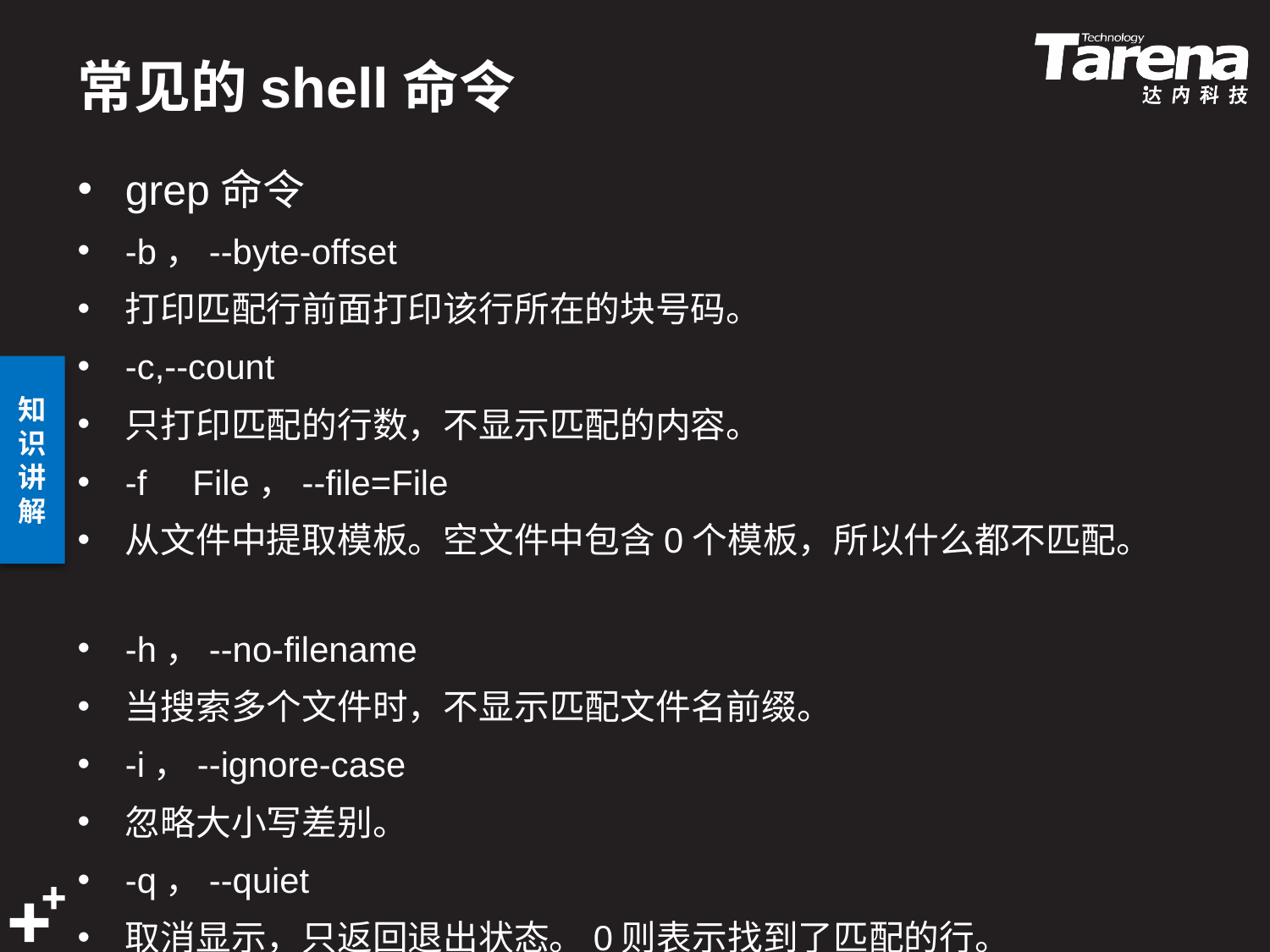

# 常见的shell命令
grep命令
-b，--byte-offset 
打印匹配行前面打印该行所在的块号码。 
-c,--count 
只打印匹配的行数，不显示匹配的内容。 
-f  File，--file=File 
从文件中提取模板。空文件中包含0个模板，所以什么都不匹配。 
-h，--no-filename 
当搜索多个文件时，不显示匹配文件名前缀。 
-i，--ignore-case 
忽略大小写差别。 
-q，--quiet 
取消显示，只返回退出状态。0则表示找到了匹配的行。 